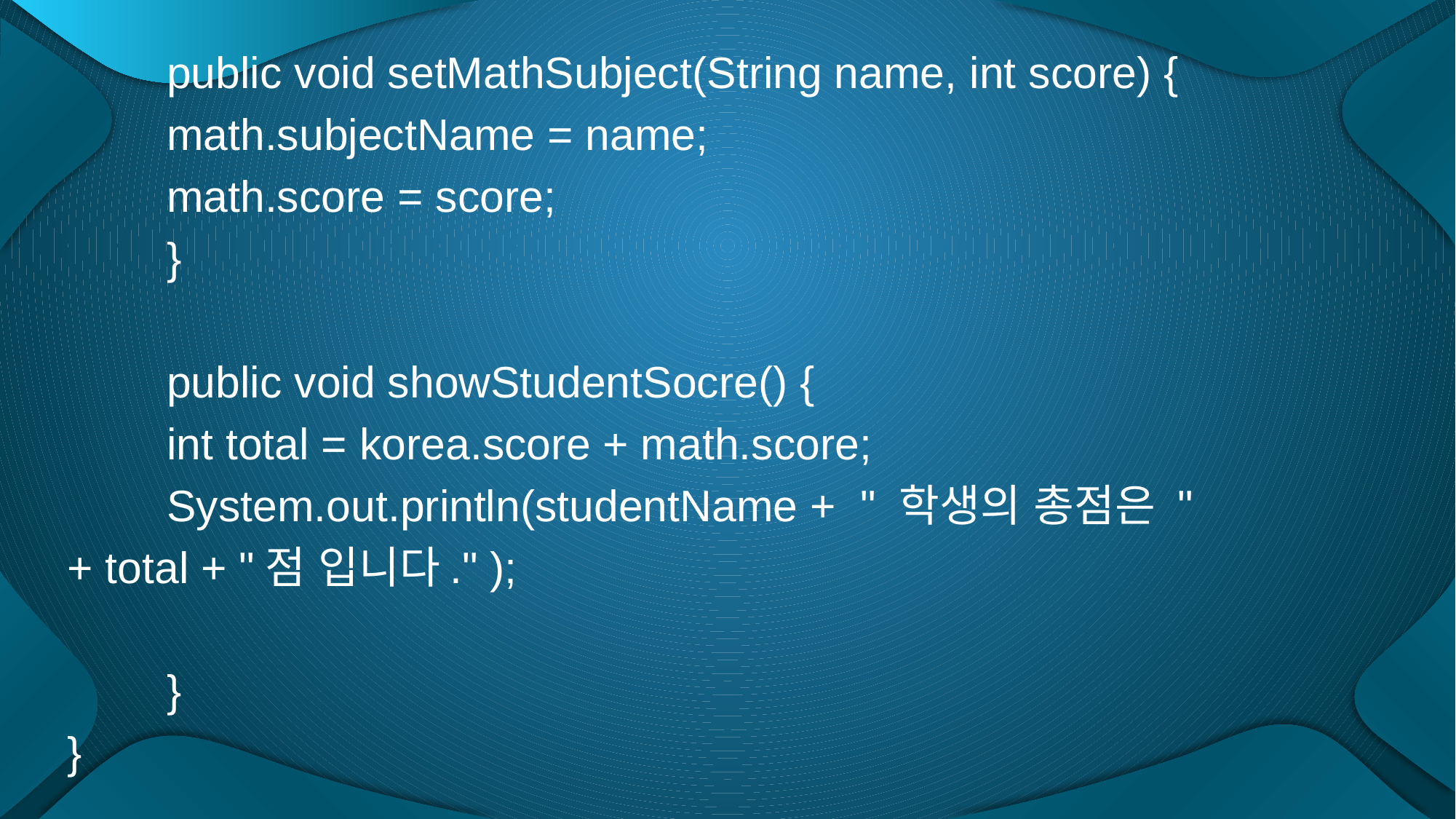

public void setMathSubject(String name, int score) {
		math.subjectName = name;
		math.score = score;
	}

	public void showStudentSocre() {
		int total = korea.score + math.score;
		System.out.println(studentName +  " 학생의 총점은 "
+ total + "점 입니다." );

	}
}